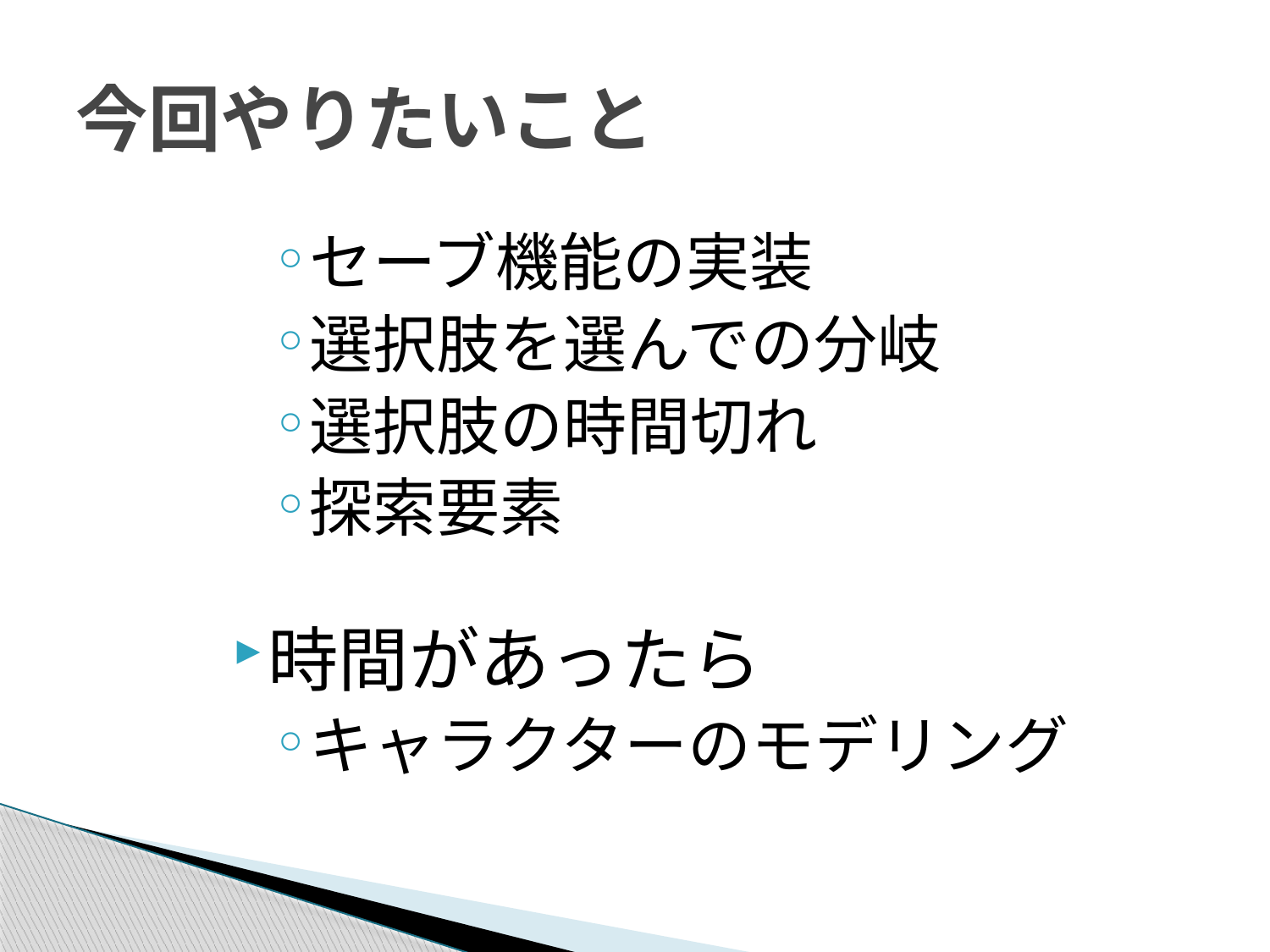

# 今回やりたいこと
セーブ機能の実装
選択肢を選んでの分岐
選択肢の時間切れ
探索要素

時間があったら
キャラクターのモデリング